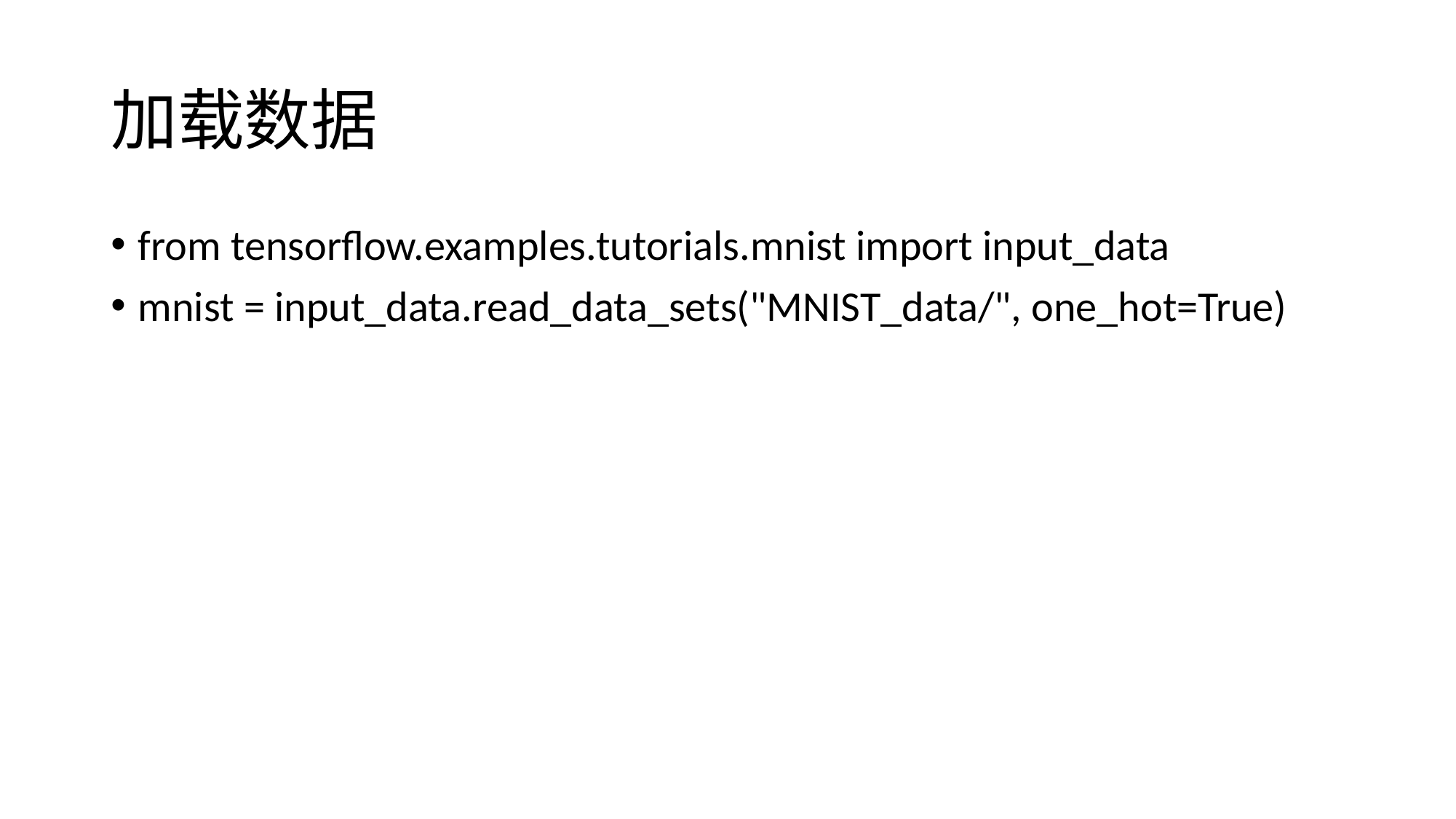

# 加载数据
from tensorflow.examples.tutorials.mnist import input_data
mnist = input_data.read_data_sets("MNIST_data/", one_hot=True)